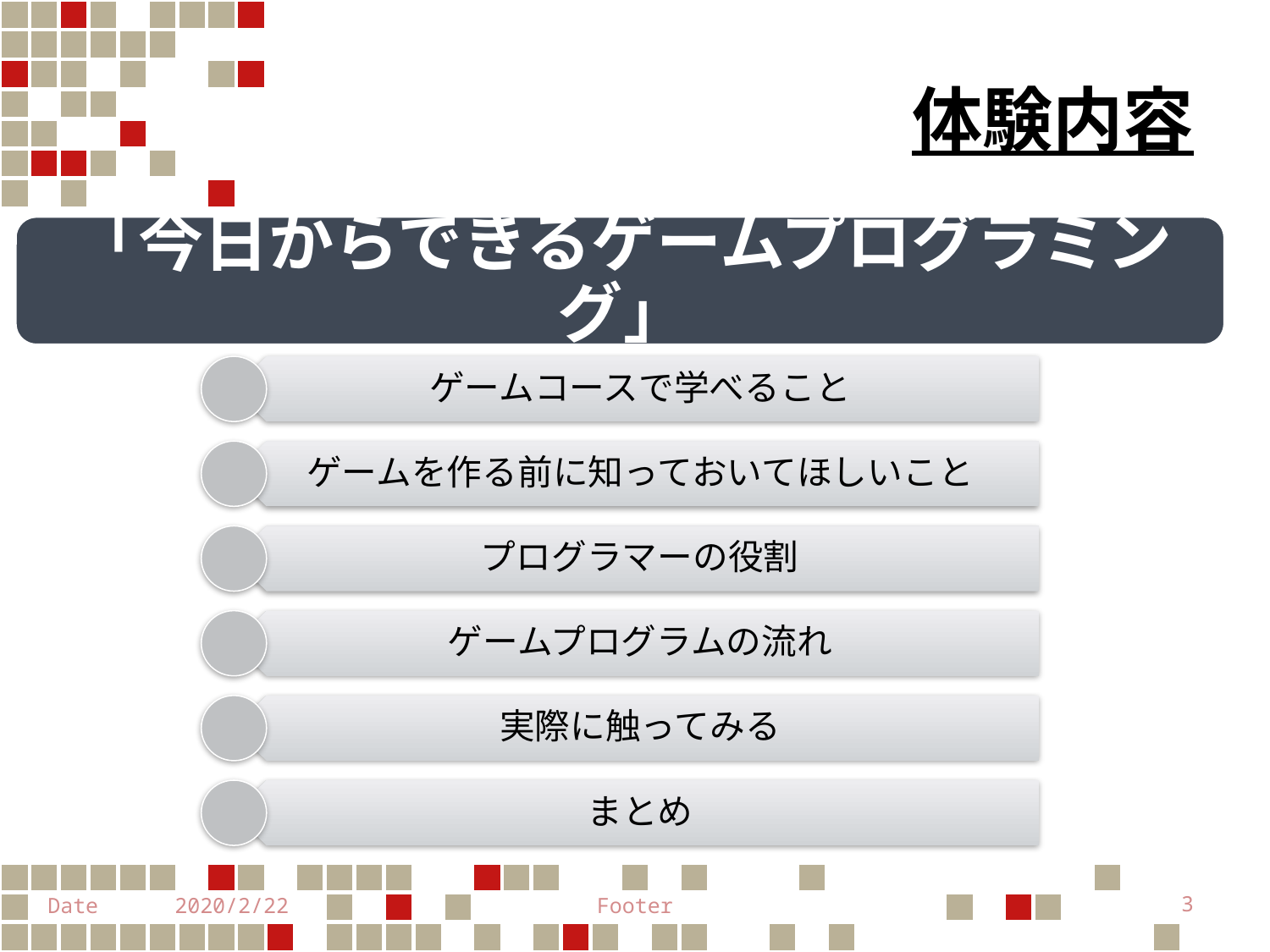

# 体験内容
「今日からできるゲームプログラミング」
ゲームコースで学べること
ゲームを作る前に知っておいてほしいこと
プログラマーの役割
ゲームプログラムの流れ
実際に触ってみる
まとめ
Date	2020/2/22
Footer
3